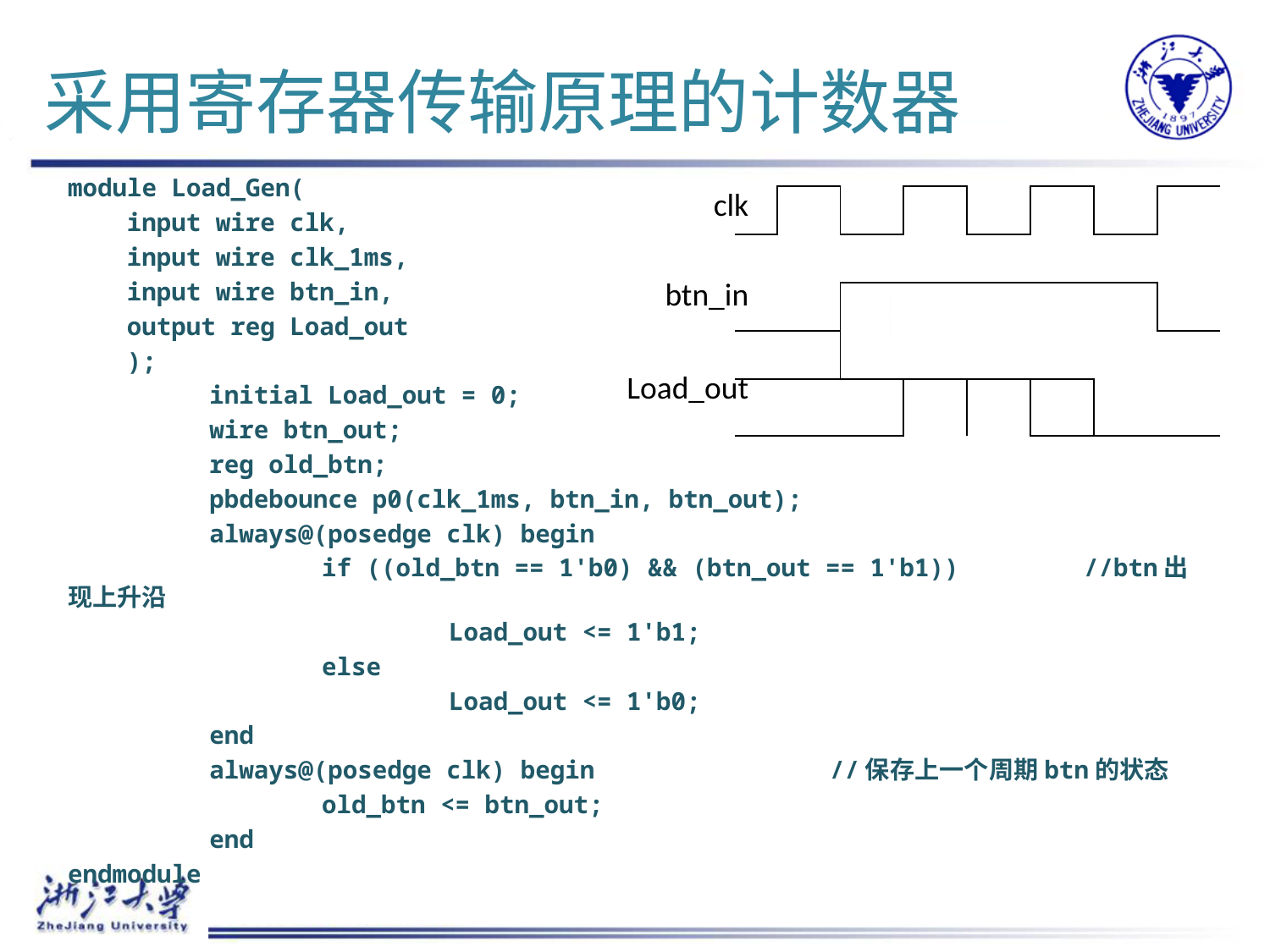

# 采用寄存器传输原理的计数器
module Load_Gen(
    input wire clk,
    input wire clk_1ms,
    input wire btn_in,
    output reg Load_out
    );
	 initial Load_out = 0;
	 wire btn_out;
	 reg old_btn;
	 pbdebounce p0(clk_1ms, btn_in, btn_out);
	 always@(posedge clk) begin
		if ((old_btn == 1'b0) && (btn_out == 1'b1))	//btn出现上升沿
			Load_out <= 1'b1;
		else
			Load_out <= 1'b0;
	 end
	 always@(posedge clk) begin		//保存上一个周期btn的状态
		old_btn <= btn_out;
	 end
endmodule
| clk |
| --- |
|  |
| btn\_in |
|  |
| Load\_out |
|  |  |  |  |  |  |  |  |
| --- | --- | --- | --- | --- | --- | --- | --- |
|  |  |  |  |  |  |  |  |
|  |  |  |  |  |  |  |  |
|  |  |  |  |  |  |  |  |
|  |  |  |  |  |  |  |  |